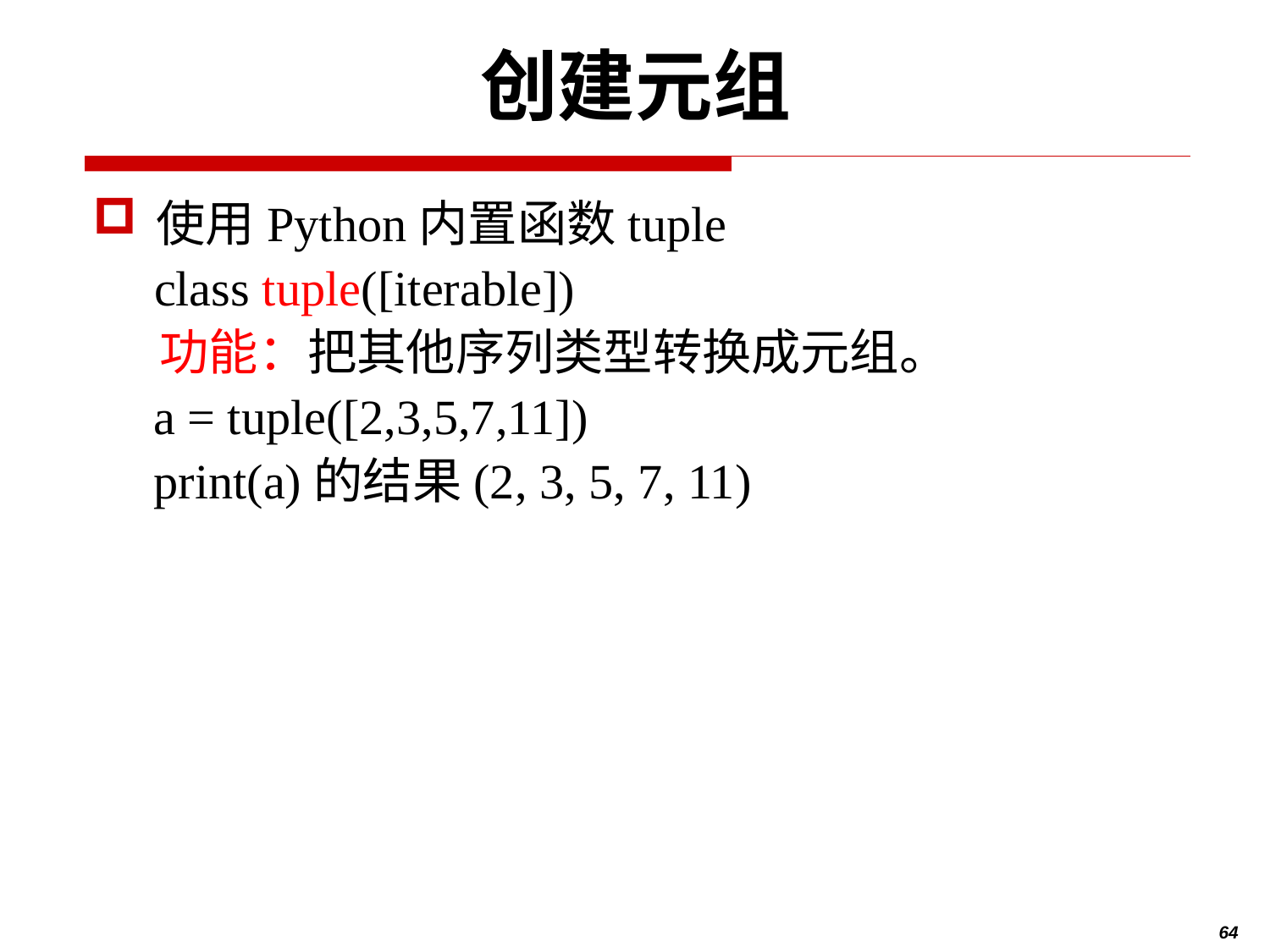

# 创建元组
使用Python内置函数tuple
     class tuple([iterable])
     功能：把其他序列类型转换成元组。
a = tuple([2,3,5,7,11])
print(a)的结果(2, 3, 5, 7, 11)
64